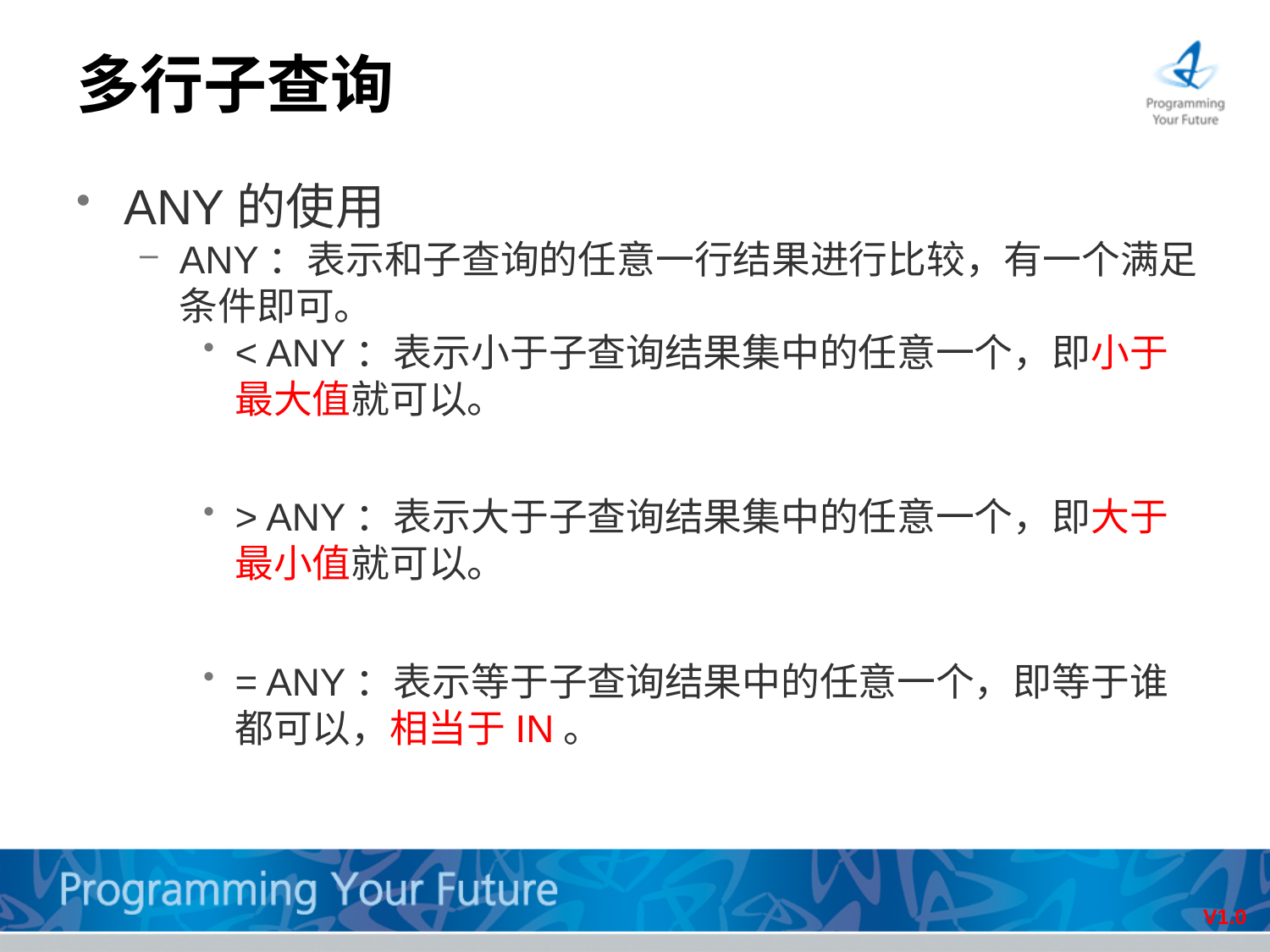

多行子查询
ANY的使用
ANY：表示和子查询的任意一行结果进行比较，有一个满足条件即可。
< ANY：表示小于子查询结果集中的任意一个，即小于最大值就可以。

> ANY：表示大于子查询结果集中的任意一个，即大于最小值就可以。

= ANY：表示等于子查询结果中的任意一个，即等于谁都可以，相当于IN。